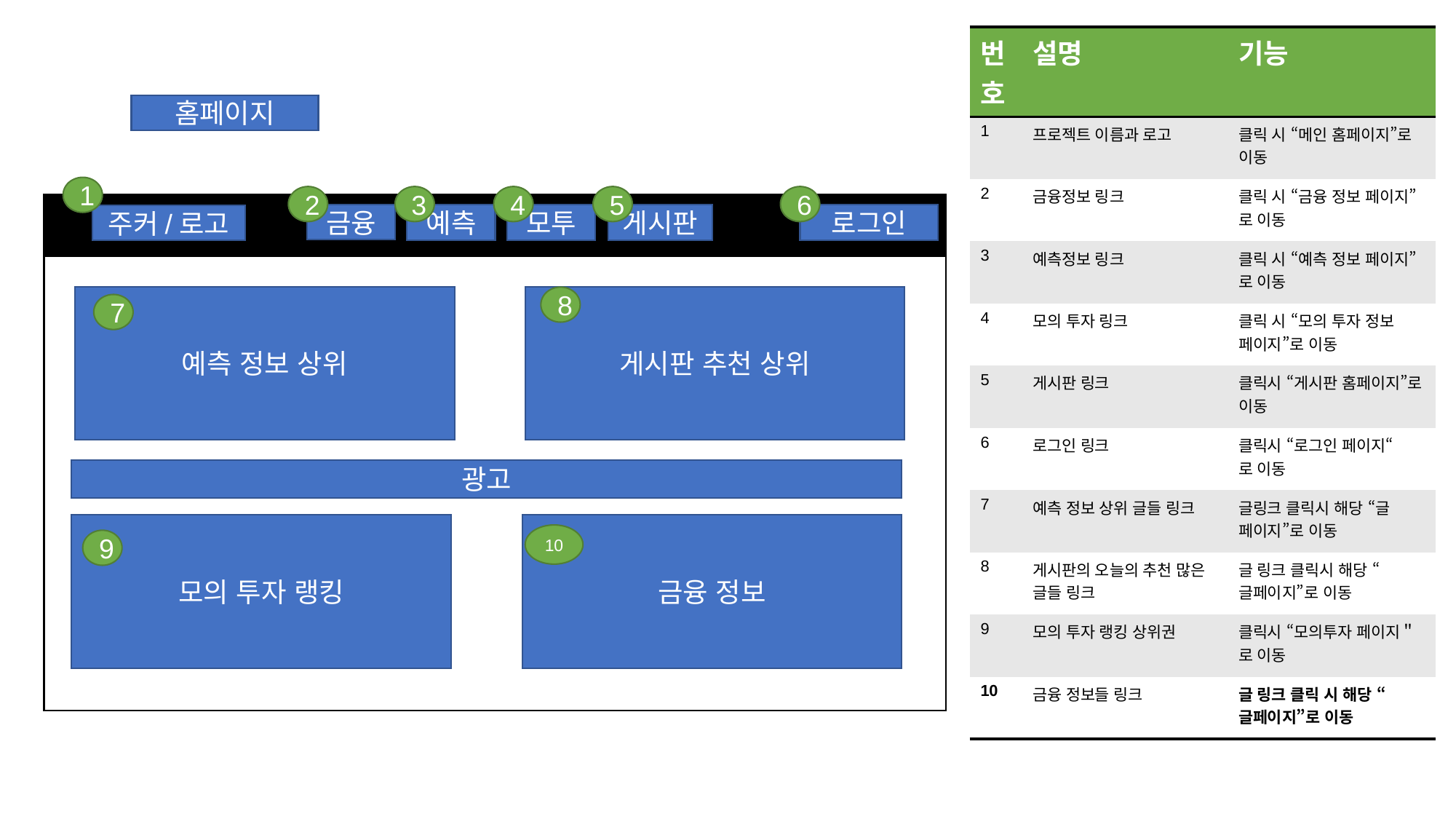

| 번호 | 설명 | 기능 |
| --- | --- | --- |
| 1 | 프로젝트 이름과 로고 | 클릭 시 “메인 홈페이지”로 이동 |
| 2 | 금융정보 링크 | 클릭 시 “금융 정보 페이지”로 이동 |
| 3 | 예측정보 링크 | 클릭 시 “예측 정보 페이지”로 이동 |
| 4 | 모의 투자 링크 | 클릭 시 “모의 투자 정보 페이지”로 이동 |
| 5 | 게시판 링크 | 클릭시 “게시판 홈페이지”로 이동 |
| 6 | 로그인 링크 | 클릭시 “로그인 페이지“ 로 이동 |
| 7 | 예측 정보 상위 글들 링크 | 글링크 클릭시 해당 “글 페이지”로 이동 |
| 8 | 게시판의 오늘의 추천 많은 글들 링크 | 글 링크 클릭시 해당 “글페이지”로 이동 |
| 9 | 모의 투자 랭킹 상위권 | 클릭시 “모의투자 페이지＂로 이동 |
| 10 | 금융 정보들 링크 | 글 링크 클릭 시 해당 “글페이지”로 이동 |
홈페이지
1
4
5
6
2
3

금융
게시판
예측
모투
로그인
주커/로고
예측 정보 상위
게시판 추천 상위
8
7
광고
모의 투자 랭킹
금융 정보
10
9